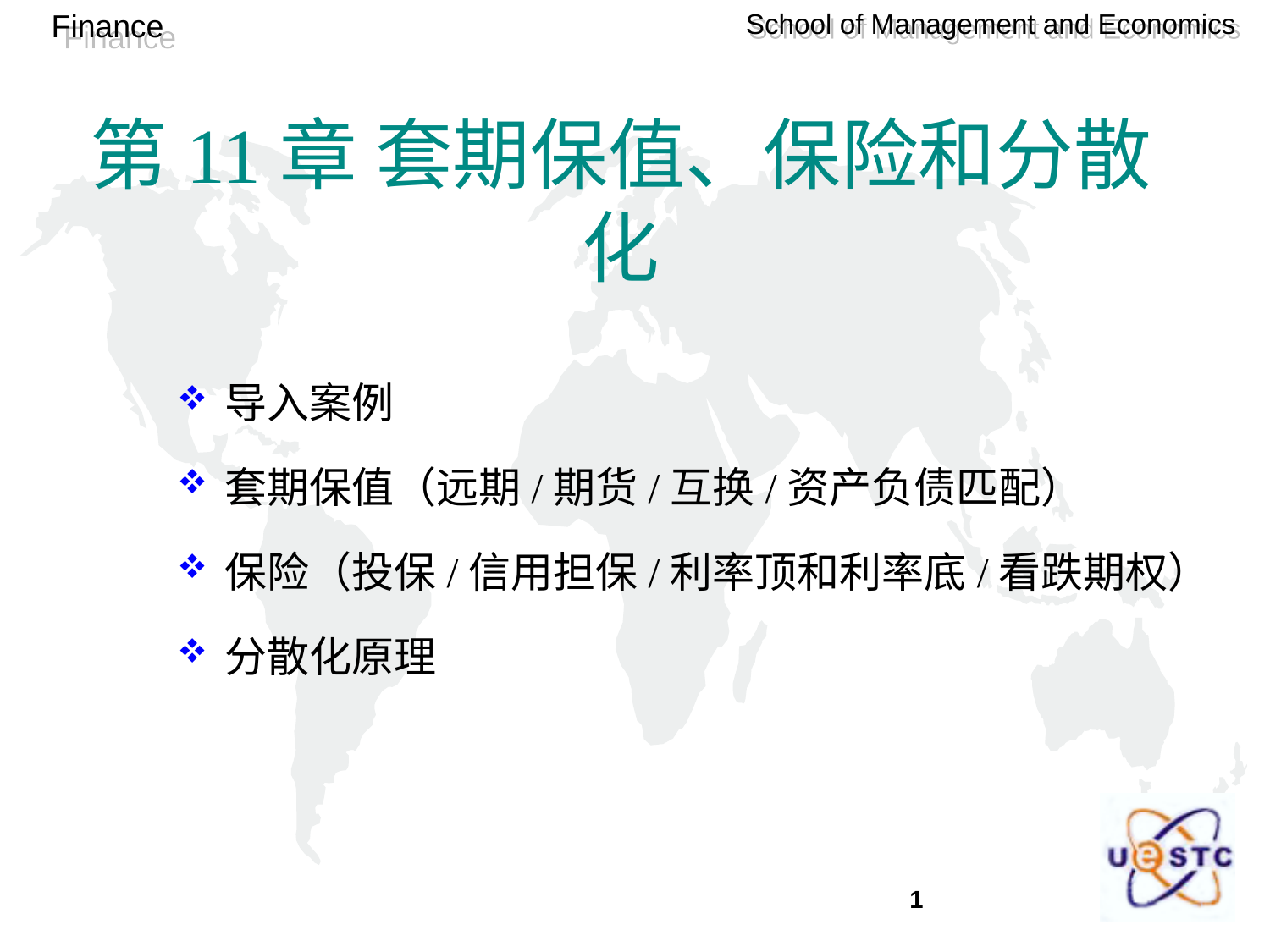

# 第11章 套期保值、保险和分散化
导入案例
套期保值（远期/期货/互换/资产负债匹配）
保险（投保/信用担保/利率顶和利率底/看跌期权）
分散化原理